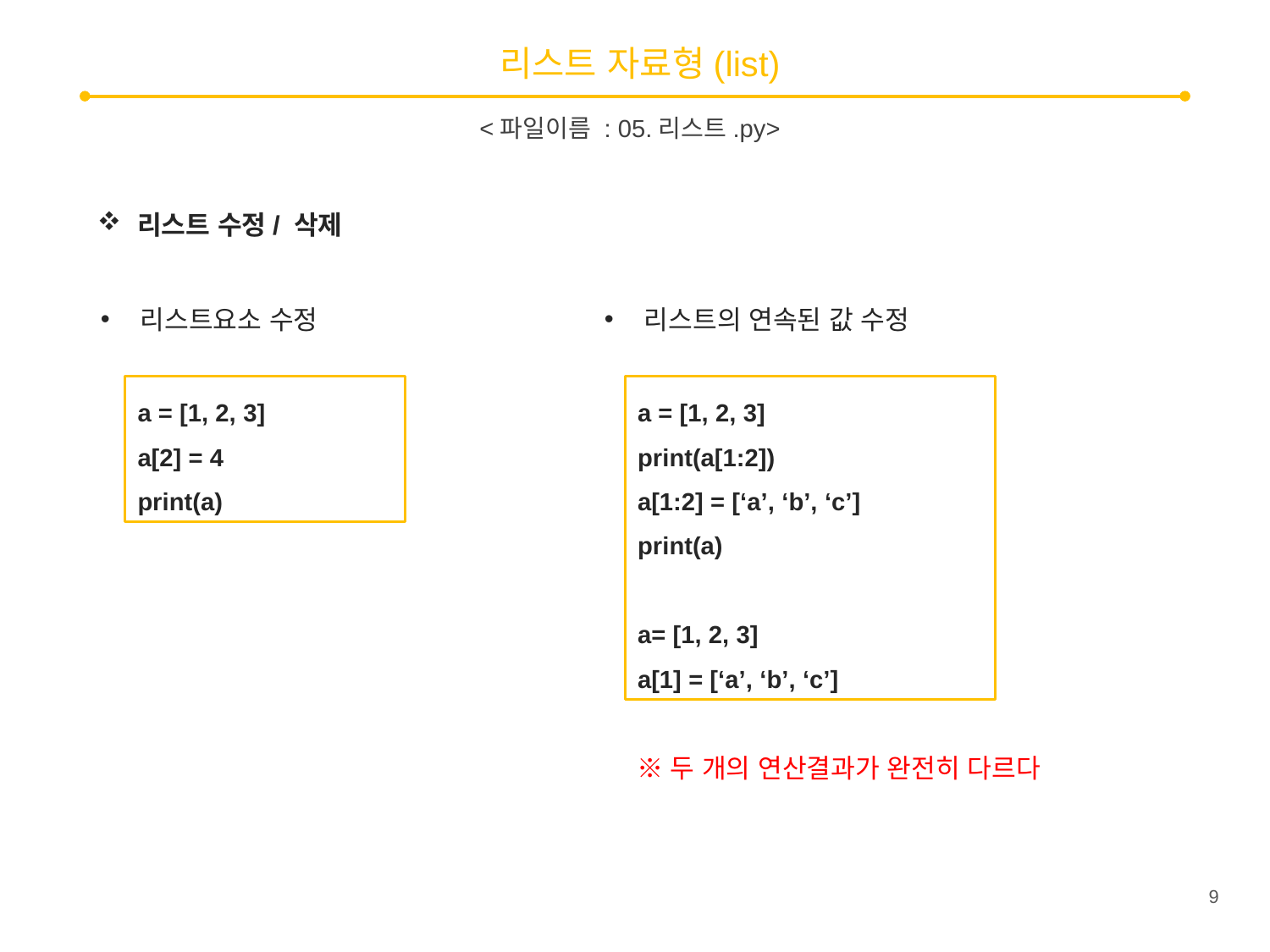

# 리스트 자료형(list)
<파일이름 : 05.리스트.py>
리스트 수정/ 삭제
리스트요소 수정
리스트의 연속된 값 수정
a = [1, 2, 3]
a[2] = 4
print(a)
a = [1, 2, 3]
print(a[1:2])
a[1:2] = [‘a’, ‘b’, ‘c’]
print(a)

a= [1, 2, 3]
a[1] = [‘a’, ‘b’, ‘c’]
※두 개의 연산결과가 완전히 다르다